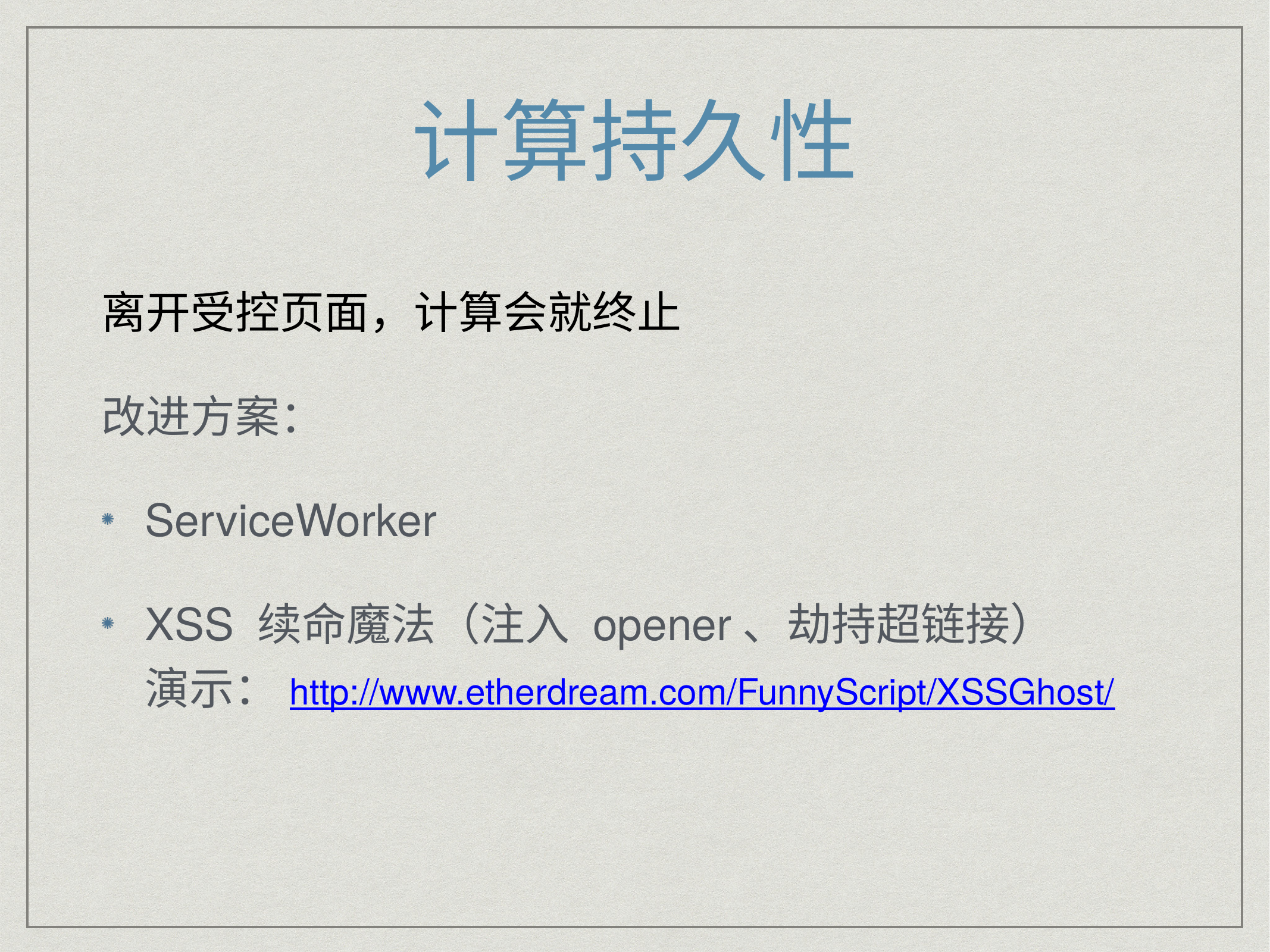

# 计算持久性
离开受控页面，计算会就终止
改进方案：
ServiceWorker
XSS 续命魔法（注入 opener、劫持超链接）
演示：http://www.etherdream.com/FunnyScript/XSSGhost/